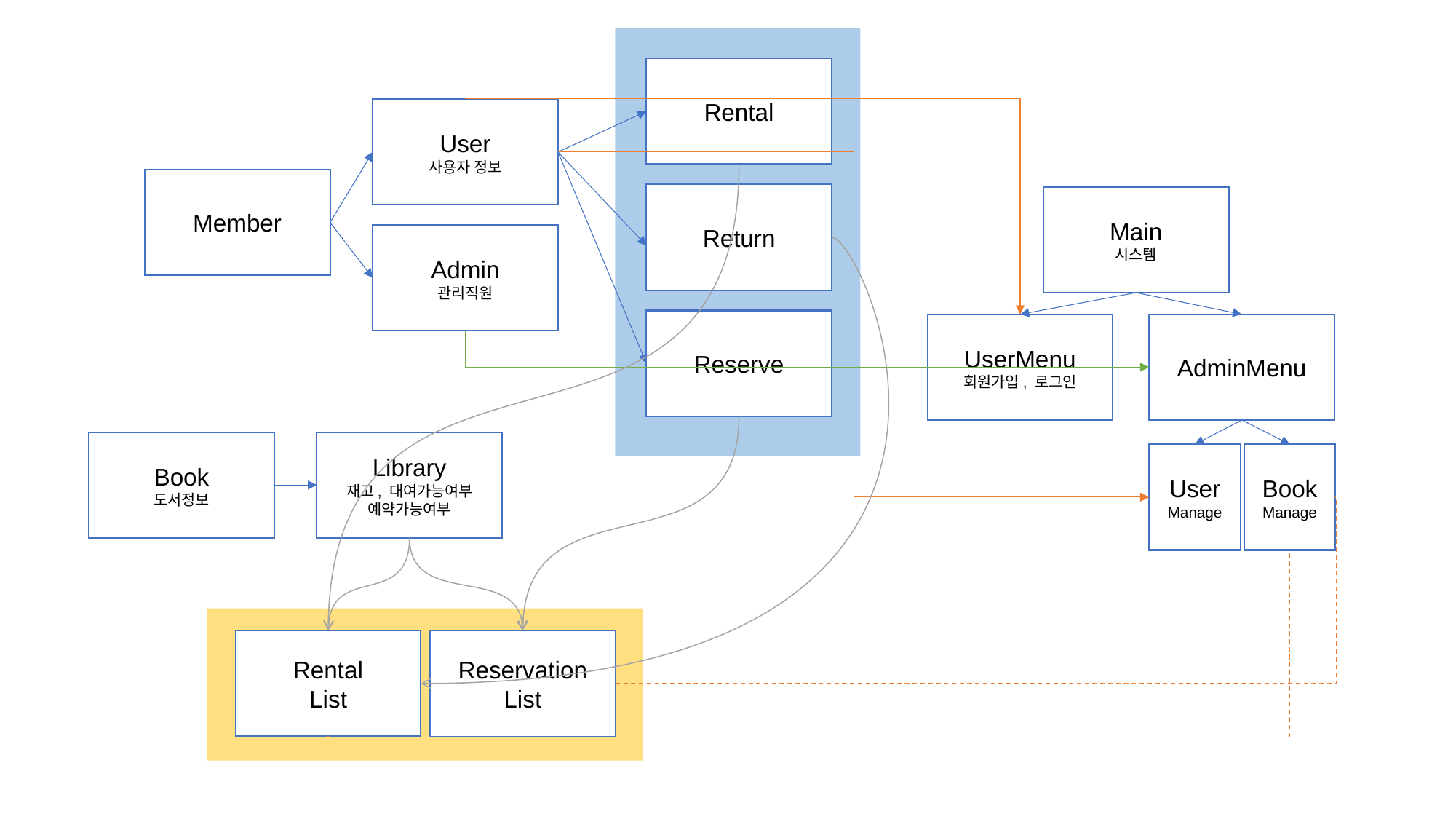

Rental
User
사용자 정보
Member
Return
Main
시스템
UserMenu
회원가입, 로그인
AdminMenu
User
Manage
Book
Manage
Admin
관리직원
Reserve
Book
도서정보
Library
재고, 대여가능여부
예약가능여부

Rental
List
Reservation
List